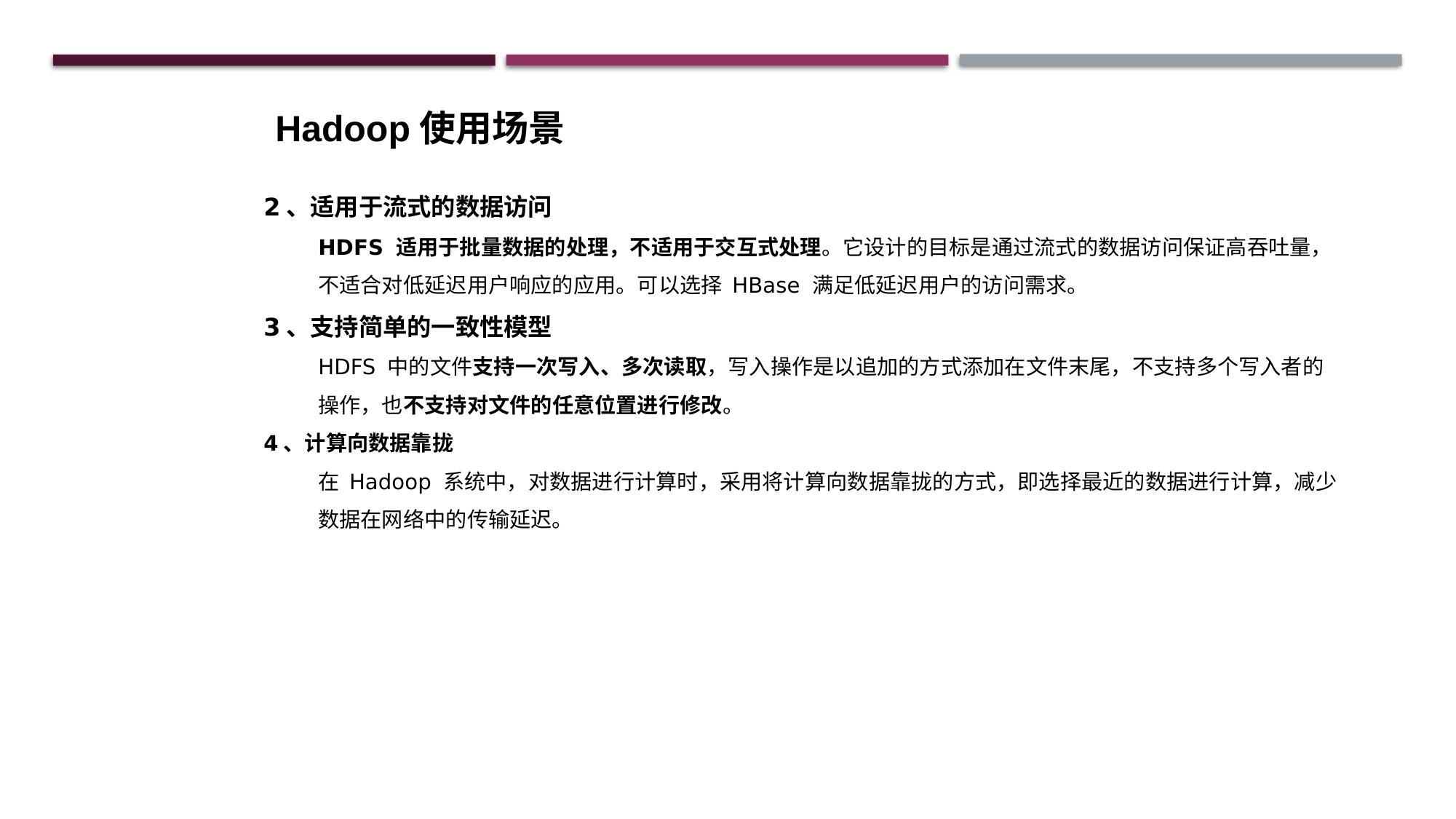

Hadoop使用场景
2、适用于流式的数据访问
HDFS 适用于批量数据的处理，不适用于交互式处理。它设计的目标是通过流式的数据访问保证高吞吐量，不适合对低延迟用户响应的应用。可以选择 HBase 满足低延迟用户的访问需求。
3、支持简单的一致性模型
HDFS 中的文件支持一次写入、多次读取，写入操作是以追加的方式添加在文件末尾，不支持多个写入者的操作，也不支持对文件的任意位置进行修改。
4、计算向数据靠拢
在 Hadoop 系统中，对数据进行计算时，采用将计算向数据靠拢的方式，即选择最近的数据进行计算，减少数据在网络中的传输延迟。